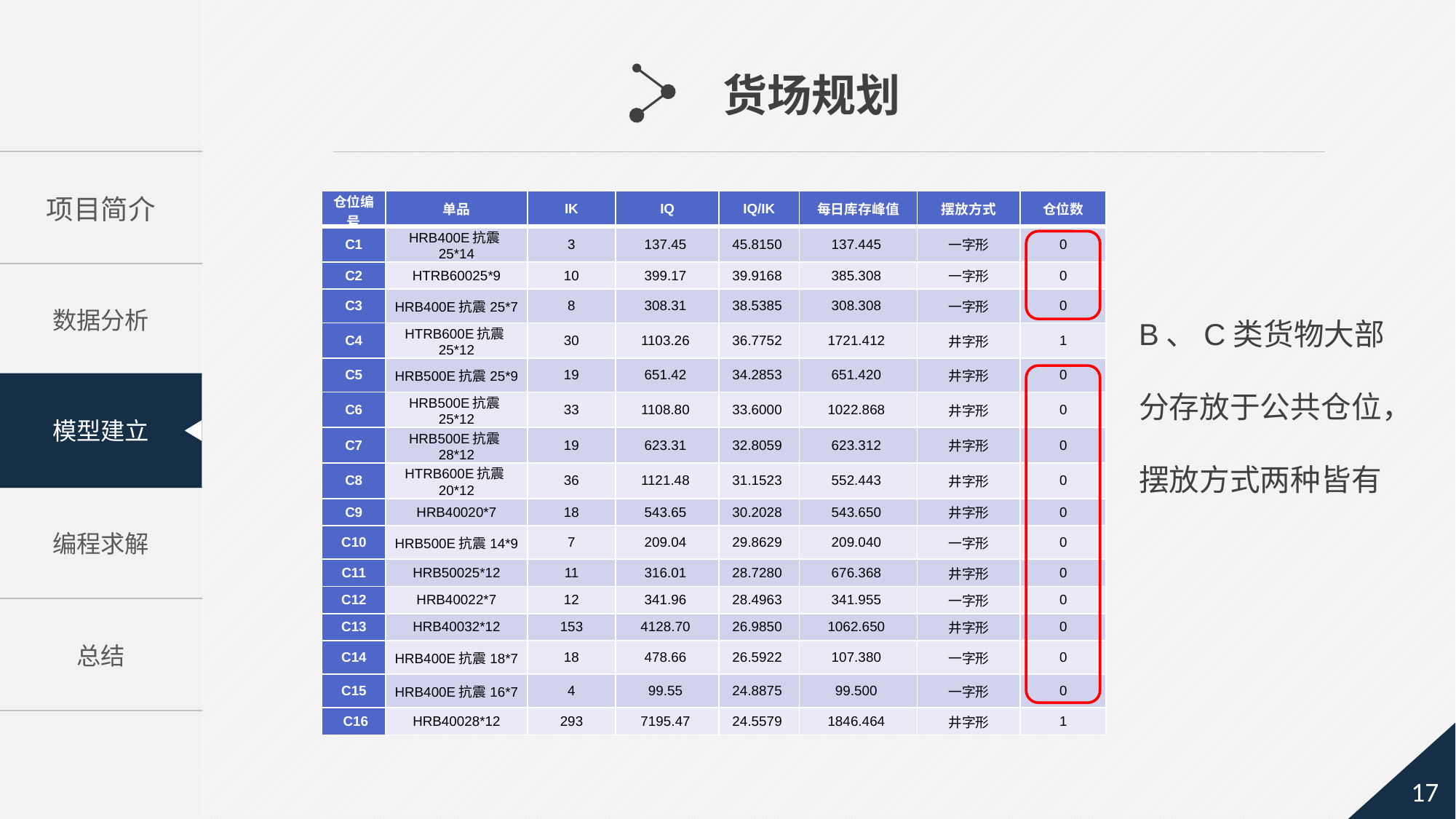

货场规划
| 仓位编号 | 单品 | IK | IQ | IQ/IK | 每日库存峰值 | 摆放方式 | 仓位数 |
| --- | --- | --- | --- | --- | --- | --- | --- |
| C1 | HRB400E抗震25\*14 | 3 | 137.45 | 45.8150 | 137.445 | 一字形 | 0 |
| C2 | HTRB60025\*9 | 10 | 399.17 | 39.9168 | 385.308 | 一字形 | 0 |
| C3 | HRB400E抗震25\*7 | 8 | 308.31 | 38.5385 | 308.308 | 一字形 | 0 |
| C4 | HTRB600E抗震25\*12 | 30 | 1103.26 | 36.7752 | 1721.412 | 井字形 | 1 |
| C5 | HRB500E抗震25\*9 | 19 | 651.42 | 34.2853 | 651.420 | 井字形 | 0 |
| C6 | HRB500E抗震25\*12 | 33 | 1108.80 | 33.6000 | 1022.868 | 井字形 | 0 |
| C7 | HRB500E抗震28\*12 | 19 | 623.31 | 32.8059 | 623.312 | 井字形 | 0 |
| C8 | HTRB600E抗震20\*12 | 36 | 1121.48 | 31.1523 | 552.443 | 井字形 | 0 |
| C9 | HRB40020\*7 | 18 | 543.65 | 30.2028 | 543.650 | 井字形 | 0 |
| C10 | HRB500E抗震14\*9 | 7 | 209.04 | 29.8629 | 209.040 | 一字形 | 0 |
| C11 | HRB50025\*12 | 11 | 316.01 | 28.7280 | 676.368 | 井字形 | 0 |
| C12 | HRB40022\*7 | 12 | 341.96 | 28.4963 | 341.955 | 一字形 | 0 |
| C13 | HRB40032\*12 | 153 | 4128.70 | 26.9850 | 1062.650 | 井字形 | 0 |
| C14 | HRB400E抗震18\*7 | 18 | 478.66 | 26.5922 | 107.380 | 一字形 | 0 |
| C15 | HRB400E抗震16\*7 | 4 | 99.55 | 24.8875 | 99.500 | 一字形 | 0 |
| C16 | HRB40028\*12 | 293 | 7195.47 | 24.5579 | 1846.464 | 井字形 | 1 |

B、C类货物大部分存放于公共仓位，摆放方式两种皆有